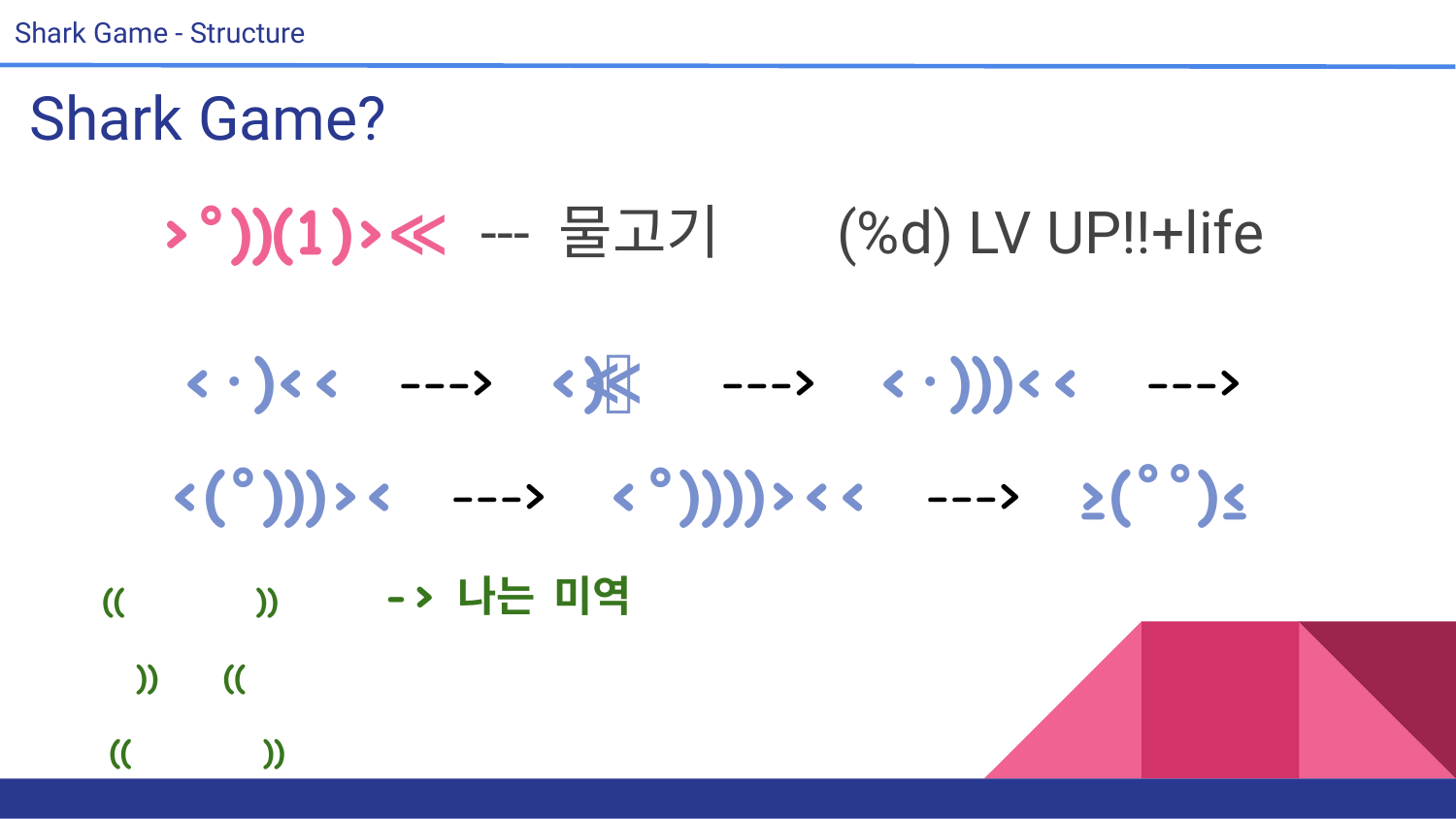

Shark Game - Structure
# Shark Game?
>°))(1)>≪  --- 물고기       (%d) LV UP!!+life

<·)<<   --->   <⌒)≪ --->   <·)))<<   --->
<(°)))><   --->   <°))))><<   --->   ≥(˚˚)≤
      ((          ))        -> 나는 미역
        ))     ((
      ((          ))